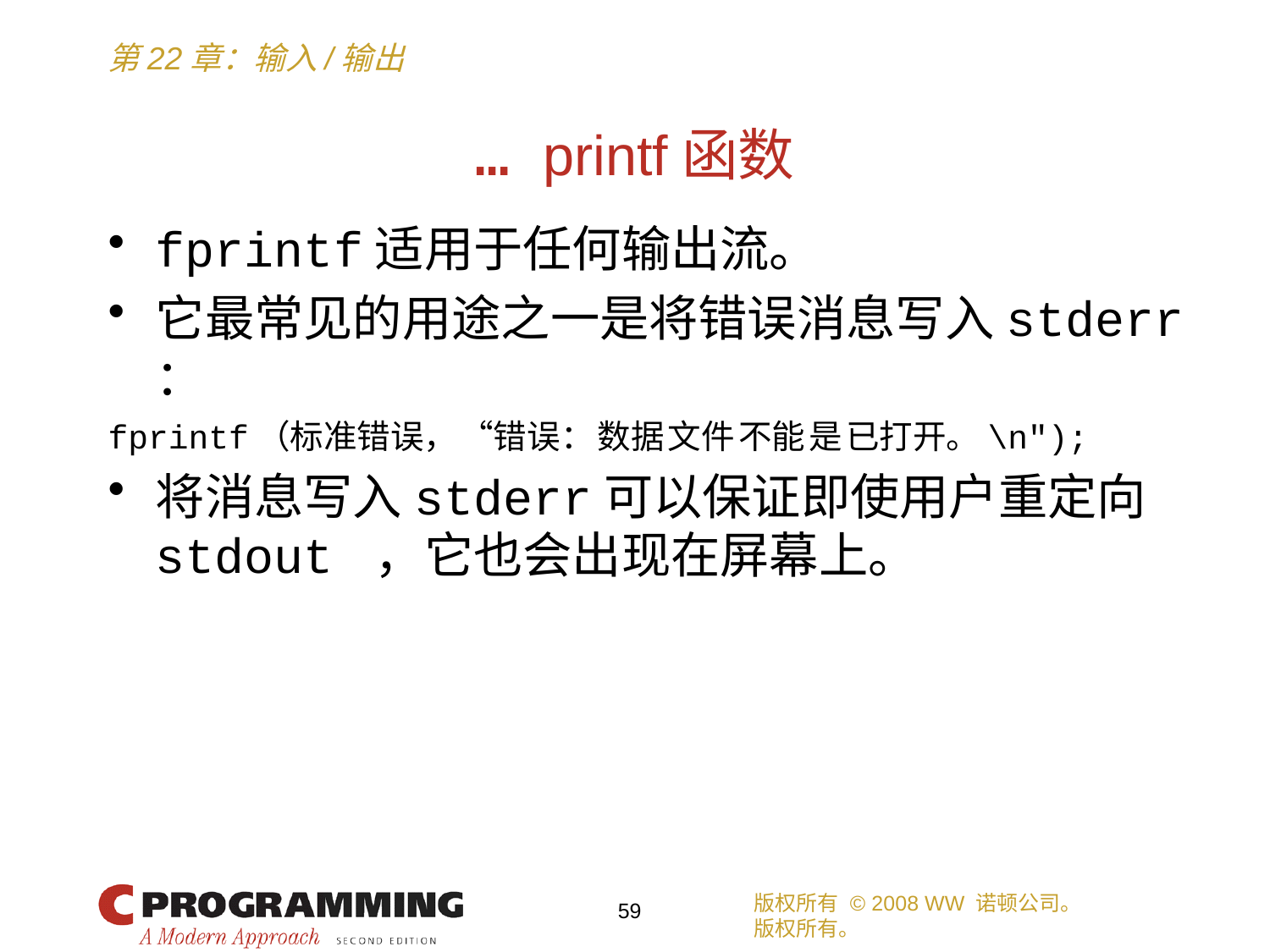

# … printf函数
fprintf适用于任何输出流。
它最常见的用途之一是将错误消息写入stderr ：
fprintf（标准错误， “错误： 数据 文件 不能 是 已打开。\n");
将消息写入stderr可以保证即使用户重定向stdout ，它也会出现在屏幕上。
版权所有 © 2008 WW 诺顿公司。
版权所有。
59